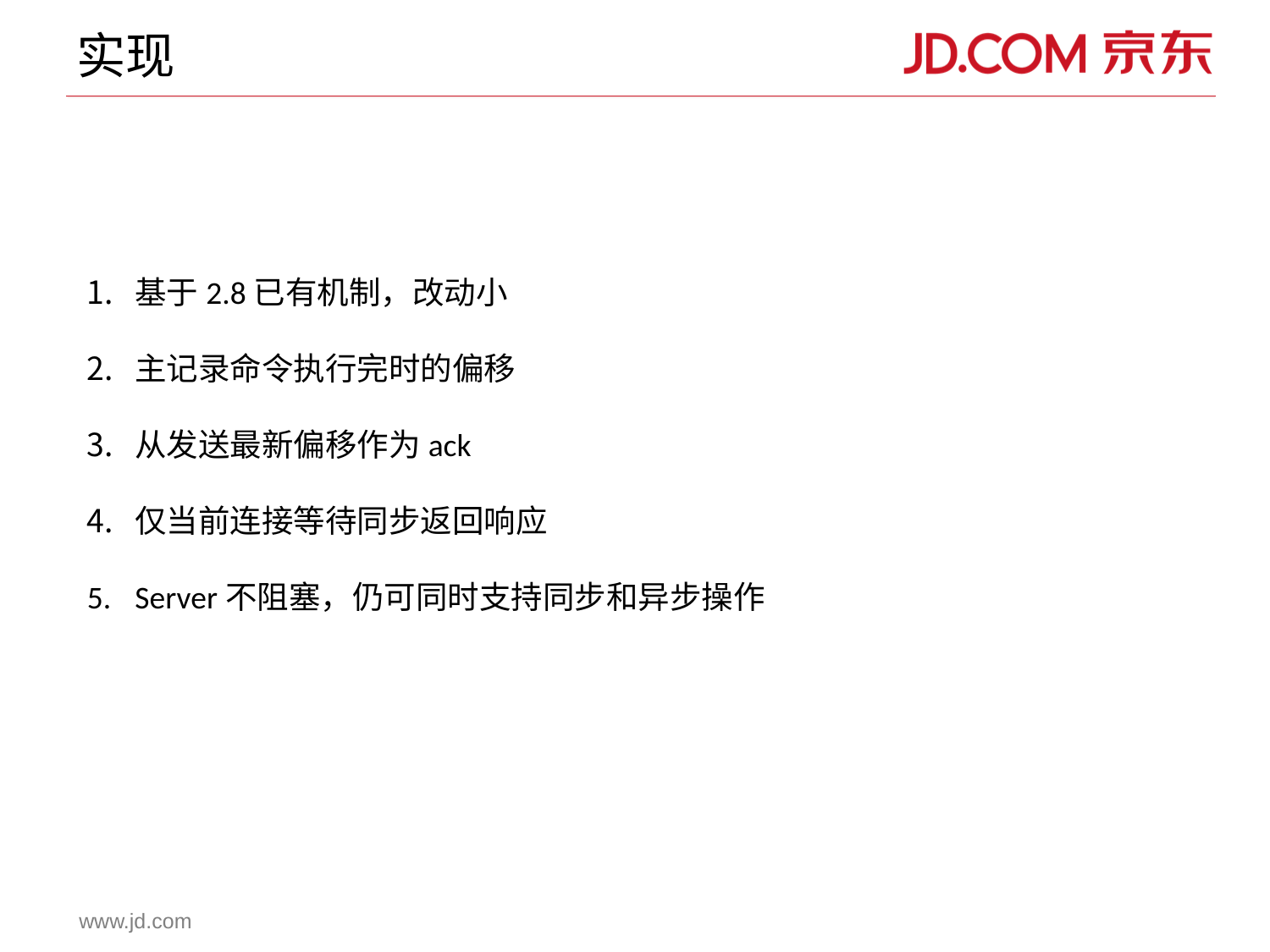

# 实现
基于2.8已有机制，改动小

主记录命令执行完时的偏移

从发送最新偏移作为ack

仅当前连接等待同步返回响应

Server不阻塞，仍可同时支持同步和异步操作